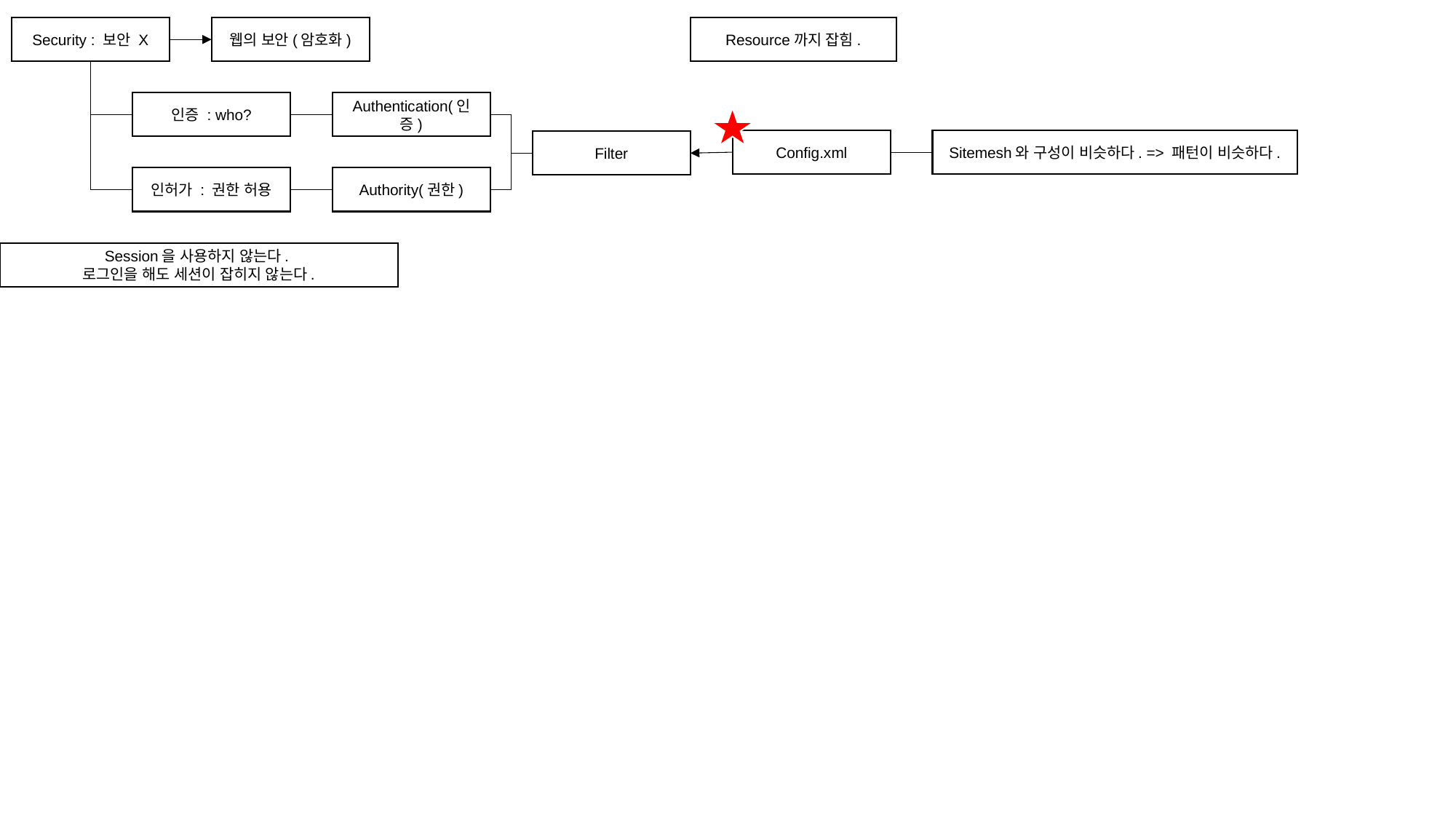

Resource까지 잡힘.
Security : 보안 X
웹의 보안(암호화)
Authentication(인증)
인증 : who?

Sitemesh와 구성이 비슷하다. => 패턴이 비슷하다.
Config.xml
Filter
Authority(권한)
인허가 : 권한 허용
Session을 사용하지 않는다.
로그인을 해도 세션이 잡히지 않는다.